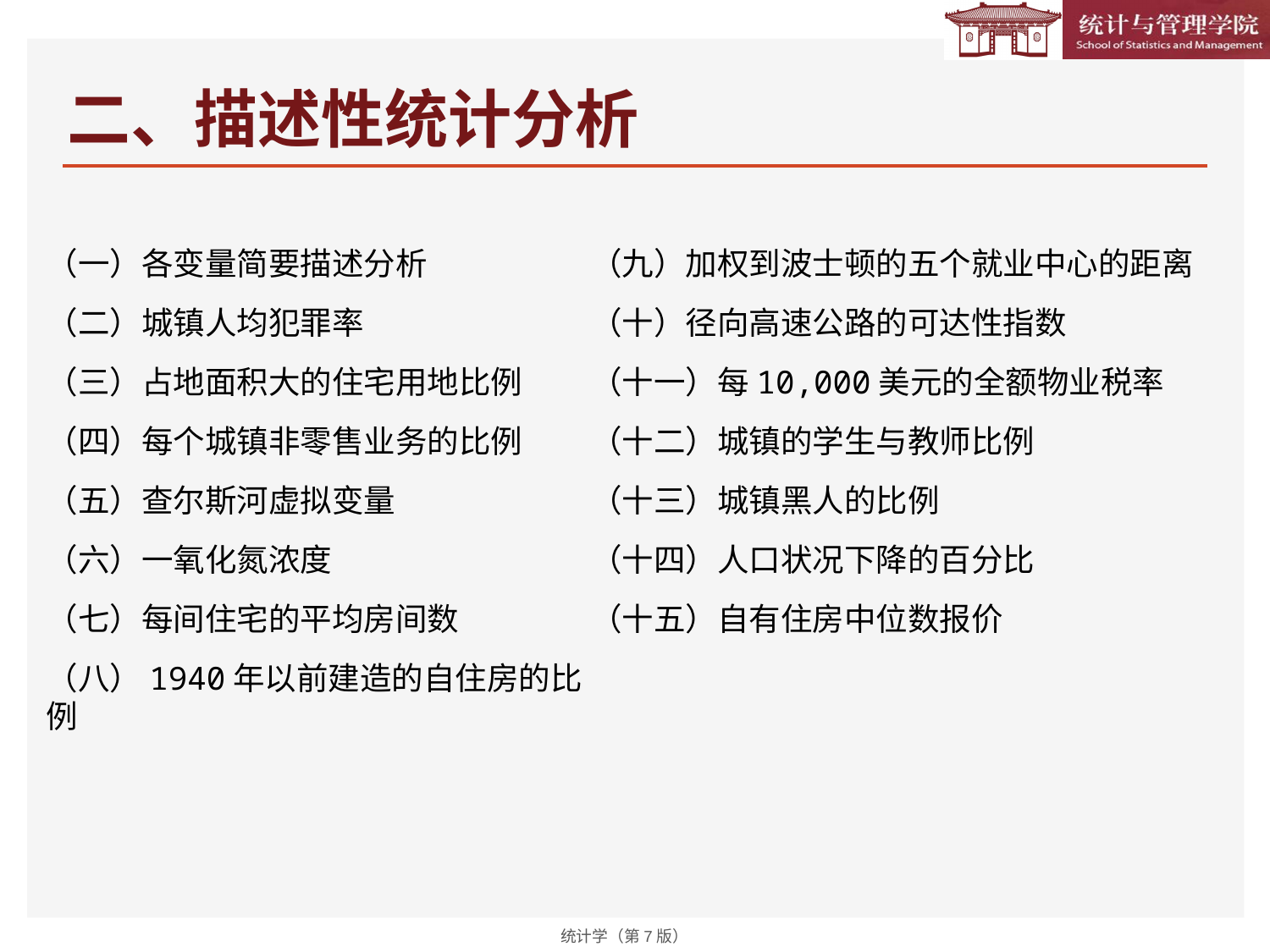

# 二、描述性统计分析
（九）加权到波士顿的五个就业中心的距离
（十）径向高速公路的可达性指数
（十一）每10,000美元的全额物业税率
（十二）城镇的学生与教师比例
（十三）城镇黑人的比例
（十四）人口状况下降的百分比
（十五）自有住房中位数报价

（一）各变量简要描述分析
（二）城镇人均犯罪率
（三）占地面积大的住宅用地比例
（四）每个城镇非零售业务的比例
（五）查尔斯河虚拟变量
（六）一氧化氮浓度
（七）每间住宅的平均房间数
（八）1940年以前建造的自住房的比例
统计学（第7版）